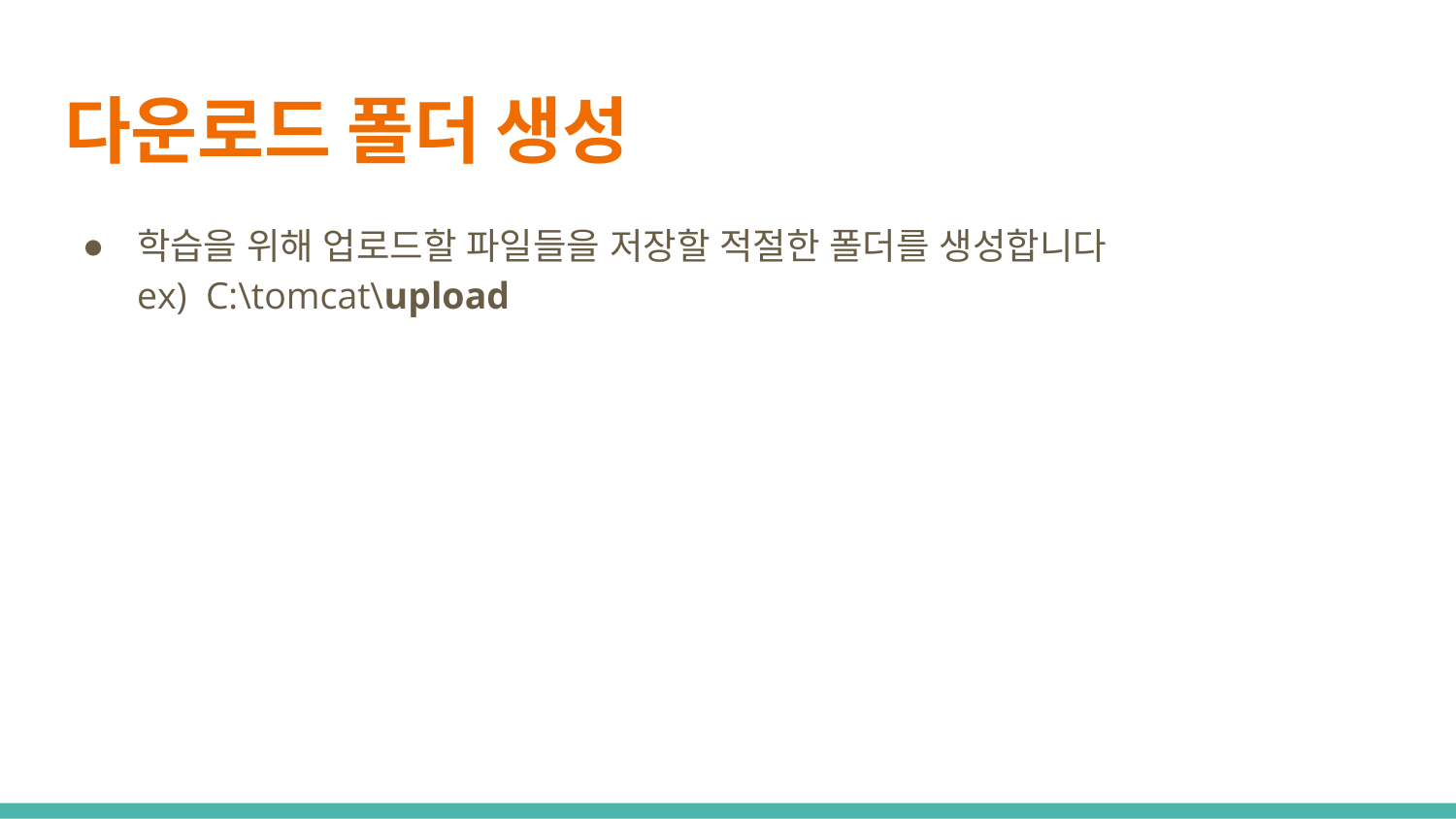

# 다운로드 폴더 생성
학습을 위해 업로드할 파일들을 저장할 적절한 폴더를 생성합니다
ex)  C:\tomcat\upload